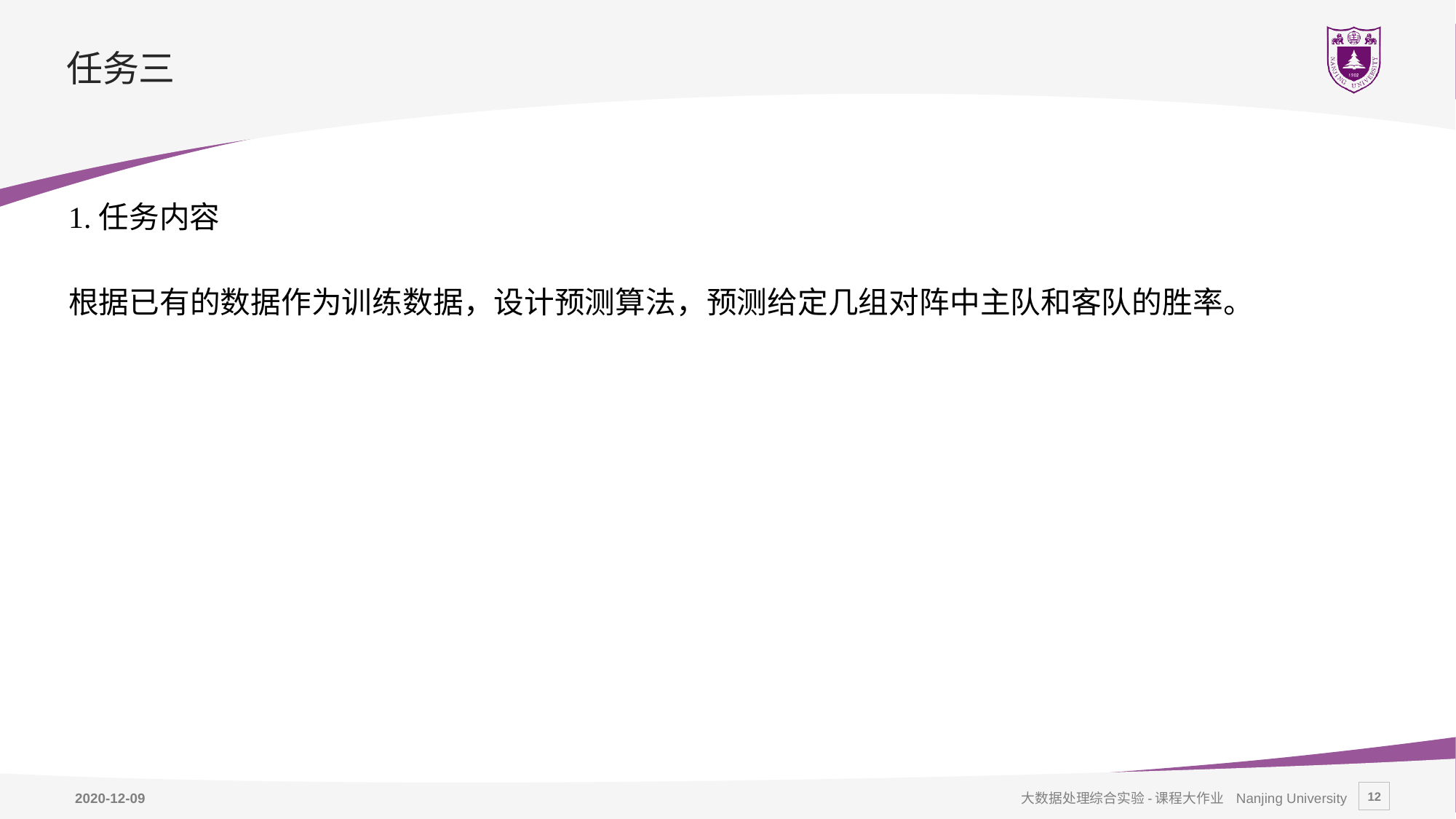

# 任务三
1.任务内容

根据已有的数据作为训练数据，设计预测算法，预测给定几组对阵中主队和客队的胜率。